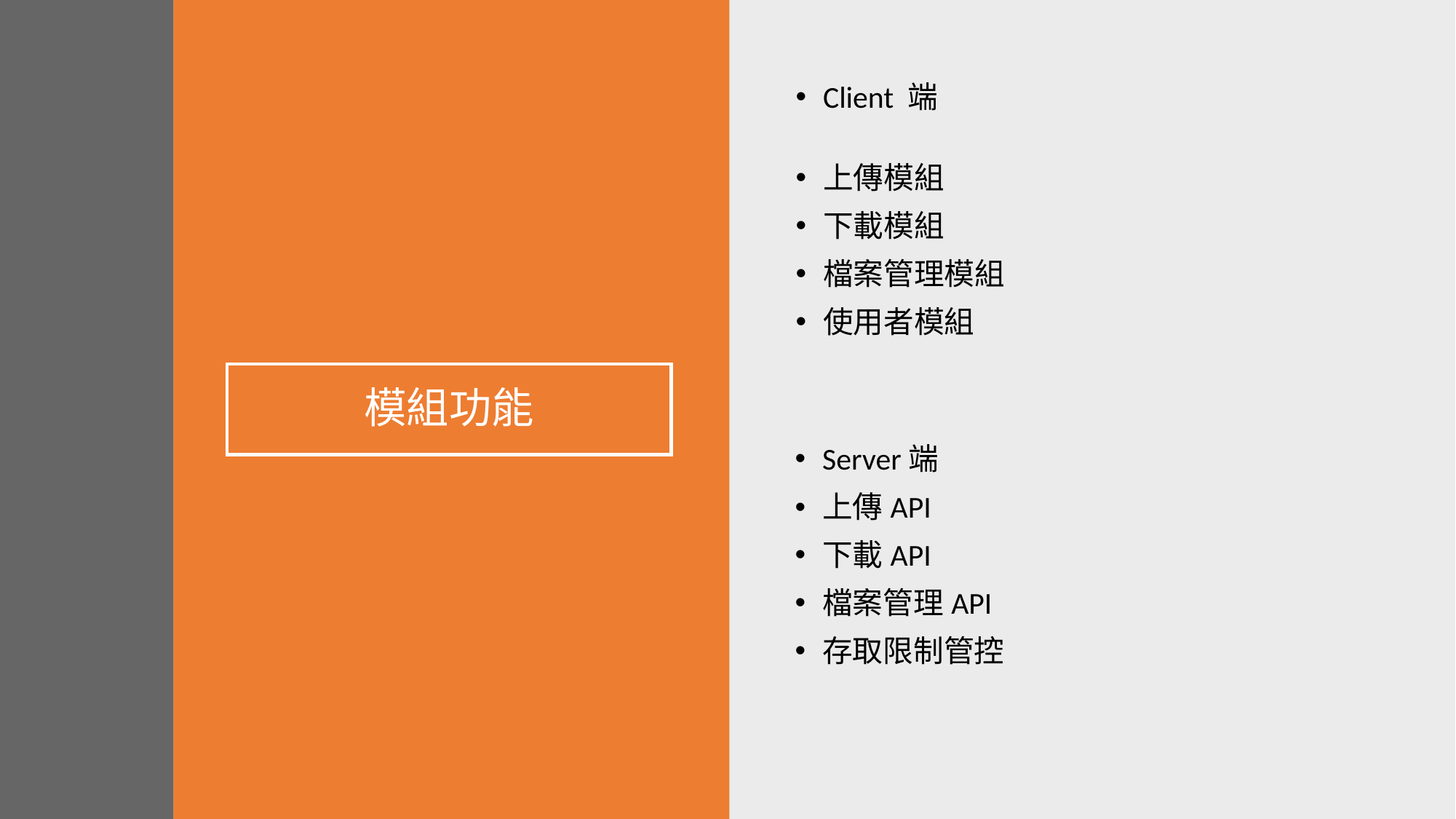

Client 端
上傳模組
下載模組
檔案管理模組
使用者模組

# 模組功能
Server端
上傳API
下載API
檔案管理API
存取限制管控